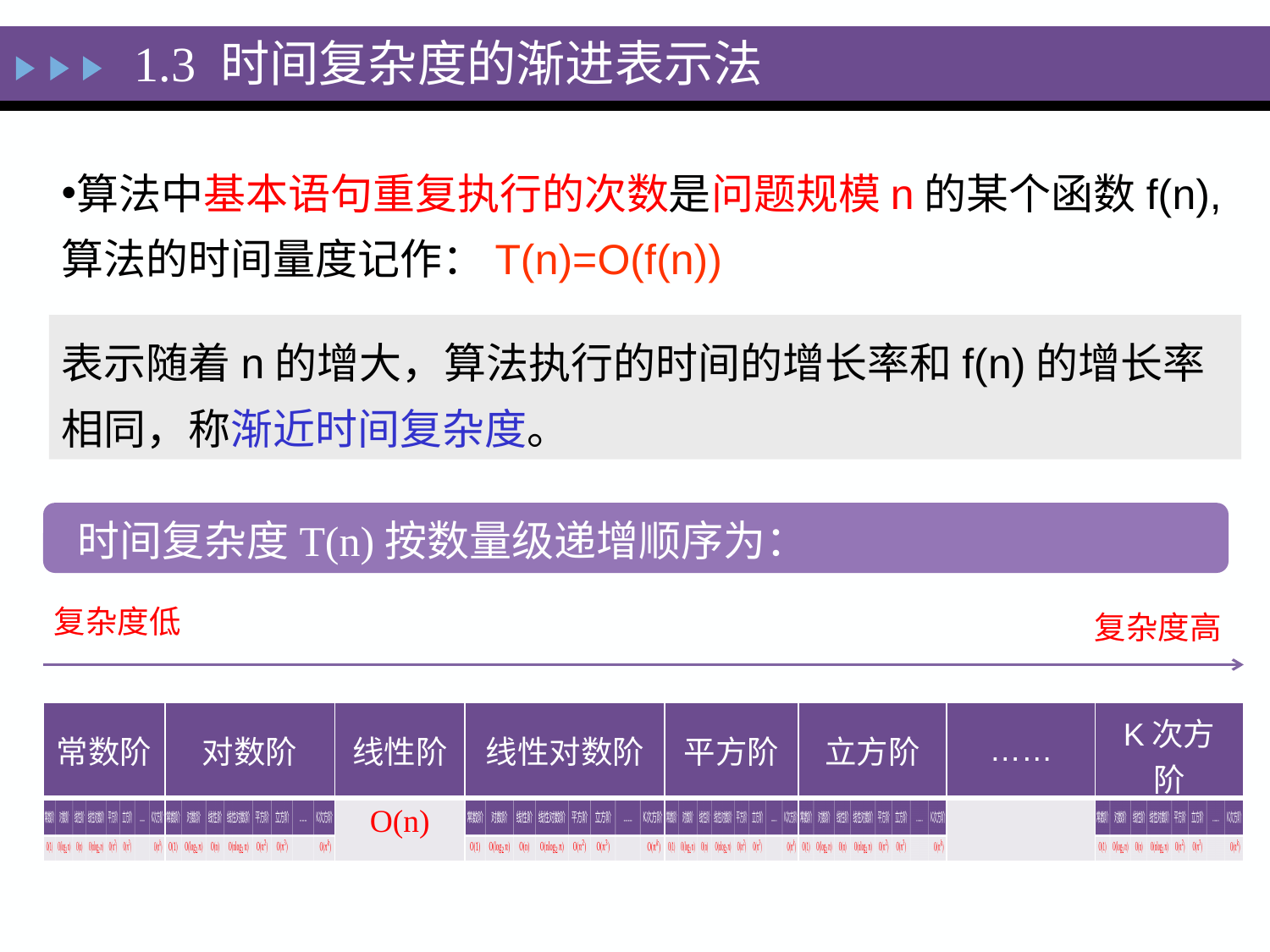

1.3 时间复杂度的渐进表示法
算法中基本语句重复执行的次数是问题规模n的某个函数f(n),算法的时间量度记作：T(n)=O(f(n))
表示随着n的增大，算法执行的时间的增长率和f(n)的增长率相同，称渐近时间复杂度。
时间复杂度T(n)按数量级递增顺序为：

复杂度低
复杂度高

| 常数阶 | 对数阶 | 线性阶 | 线性对数阶 | 平方阶 | 立方阶 | …… | K次方阶 |
| --- | --- | --- | --- | --- | --- | --- | --- |
|  |  | O(n) |  |  |  |  |  |